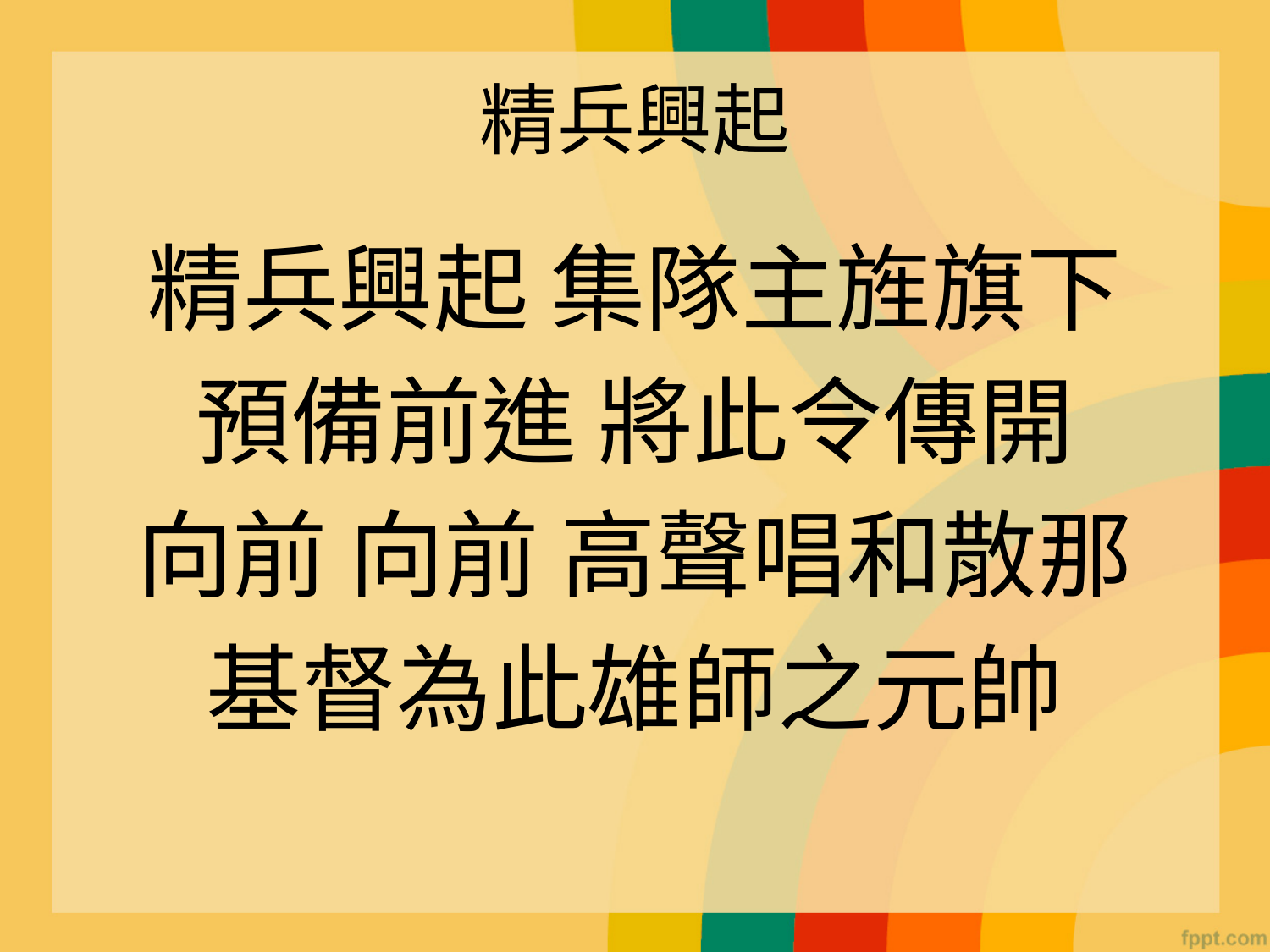

# 精兵興起
精兵興起 集隊主旌旗下
預備前進 將此令傳開
向前 向前 高聲唱和散那
基督為此雄師之元帥